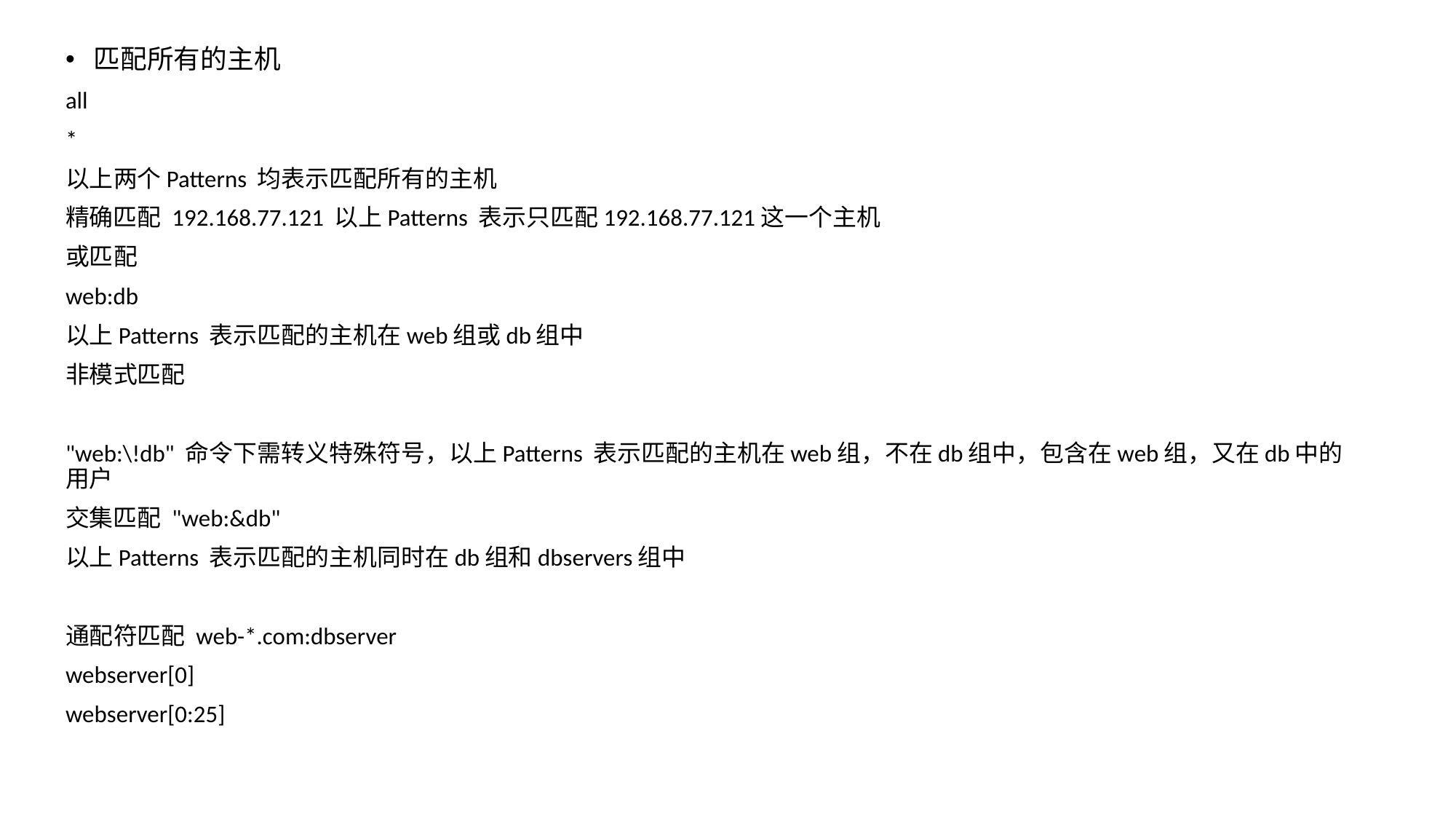

匹配所有的主机
all
*
以上两个Patterns 均表示匹配所有的主机
精确匹配 192.168.77.121 以上Patterns 表示只匹配192.168.77.121这一个主机
或匹配
web:db
以上Patterns 表示匹配的主机在web组或db组中
非模式匹配

"web:\!db" 命令下需转义特殊符号，以上Patterns 表示匹配的主机在web组，不在db组中，包含在web组，又在db中的用户
交集匹配 "web:&db"
以上Patterns 表示匹配的主机同时在db组和dbservers组中

通配符匹配 web-*.com:dbserver
webserver[0]
webserver[0:25]